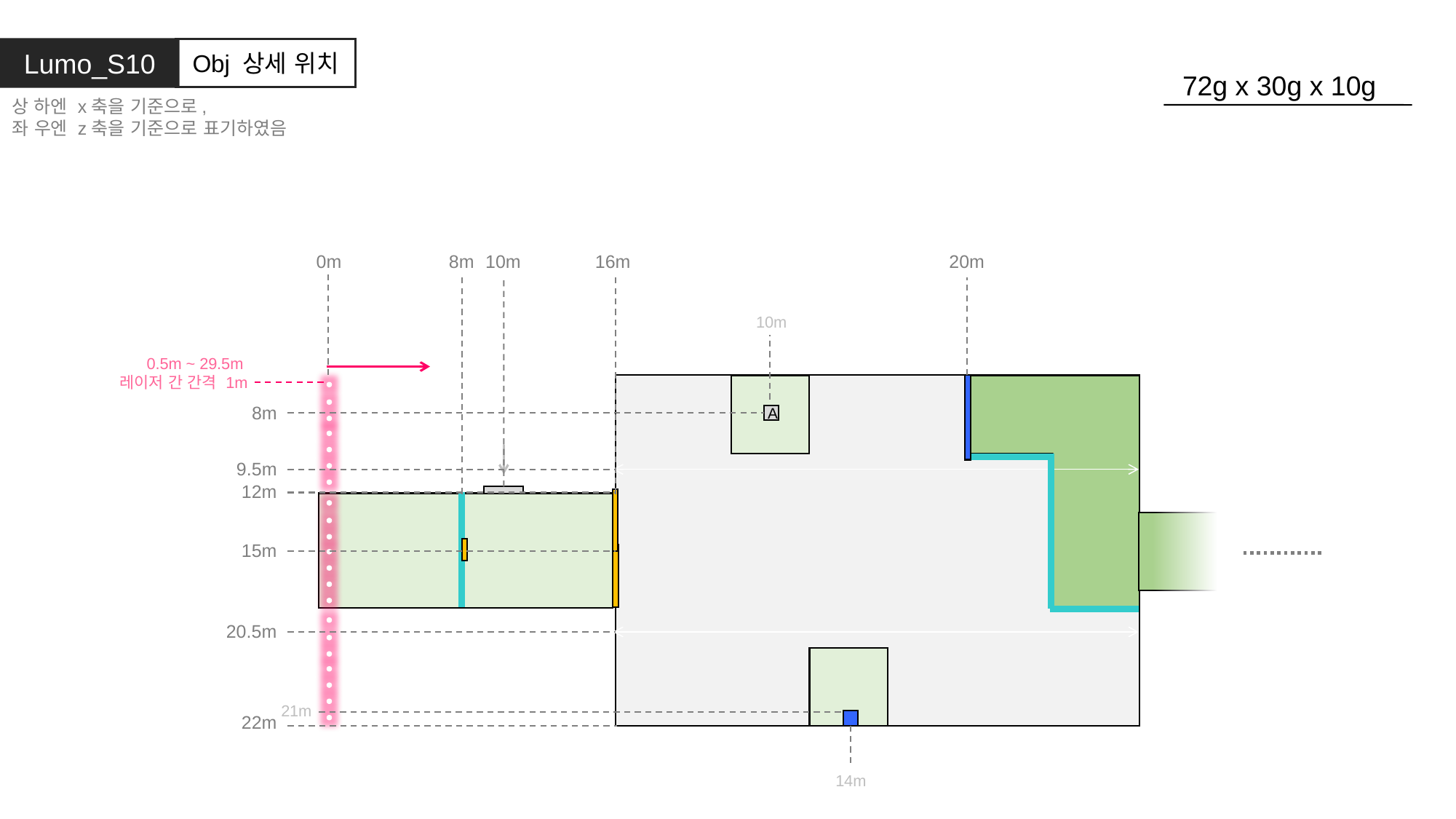

Lumo_S10
Obj 상세 위치
72g x 30g x 10g
상 하엔 x축을 기준으로,
좌 우엔 z축을 기준으로 표기하였음

0m
8m
10m
16m
20m
10m
0.5m ~ 29.5m
레이저 간 간격 1m

8m
A
9.5m
12m

15m

20.5m

21m
22m

14m